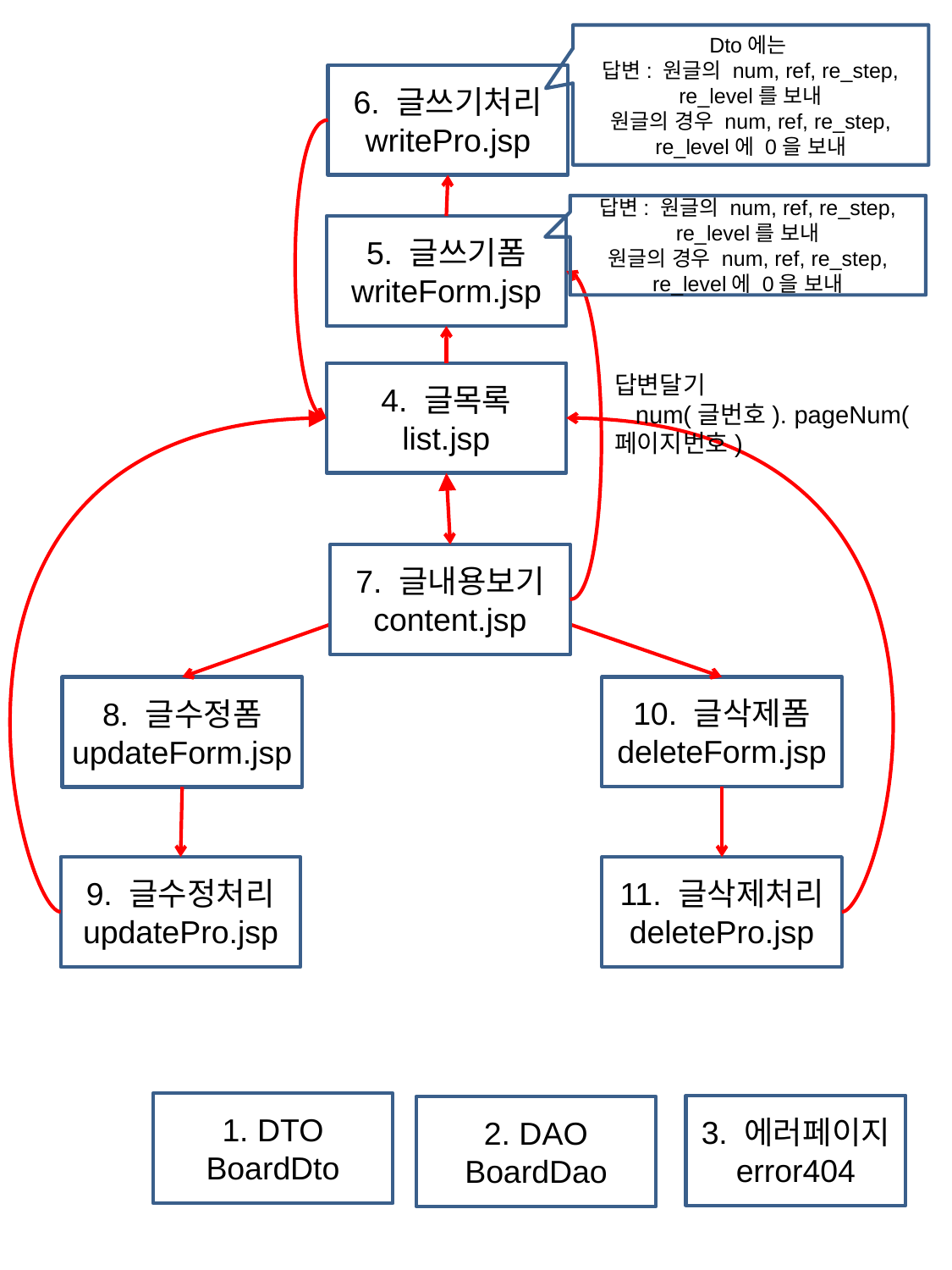

Dto에는
답변: 원글의 num, ref, re_step, re_level를 보내
원글의 경우 num, ref, re_step, re_level에 0을 보내
6. 글쓰기처리
writePro.jsp
5. 글쓰기폼
writeForm.jsp
4. 글목록
list.jsp
7. 글내용보기
content.jsp
10. 글삭제폼
deleteForm.jsp
8. 글수정폼
updateForm.jsp
9. 글수정처리
updatePro.jsp
11. 글삭제처리
deletePro.jsp
1. DTO
BoardDto
3. 에러페이지
error404
2. DAO
BoardDao
답변: 원글의 num, ref, re_step, re_level를 보내
원글의 경우 num, ref, re_step, re_level에 0을 보내
답변달기
   num(글번호). pageNum(페이지번호)